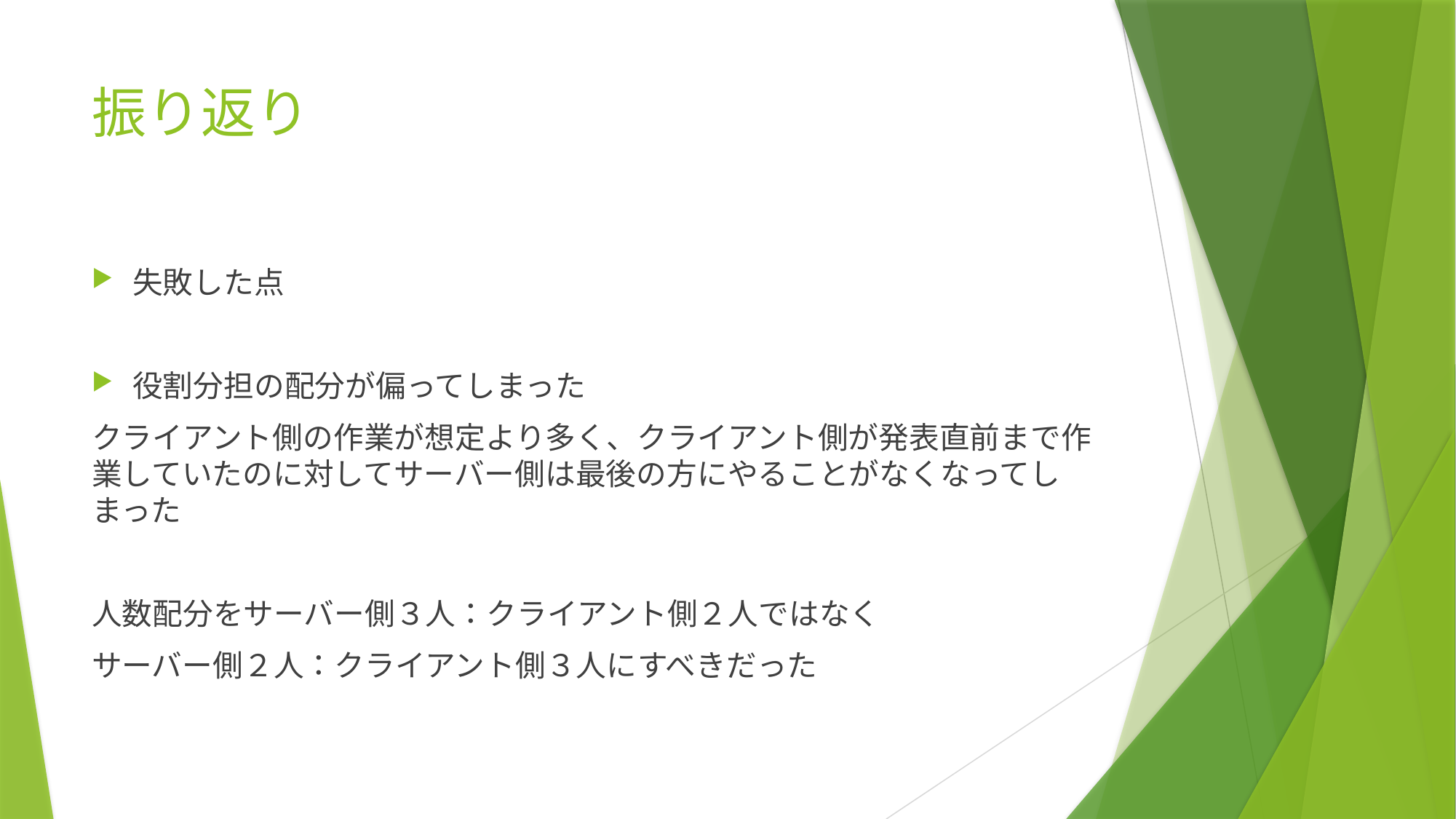

# 振り返り
失敗した点

役割分担の配分が偏ってしまった
クライアント側の作業が想定より多く、クライアント側が発表直前まで作業していたのに対してサーバー側は最後の方にやることがなくなってしまった

人数配分をサーバー側３人：クライアント側２人ではなく
サーバー側２人：クライアント側３人にすべきだった